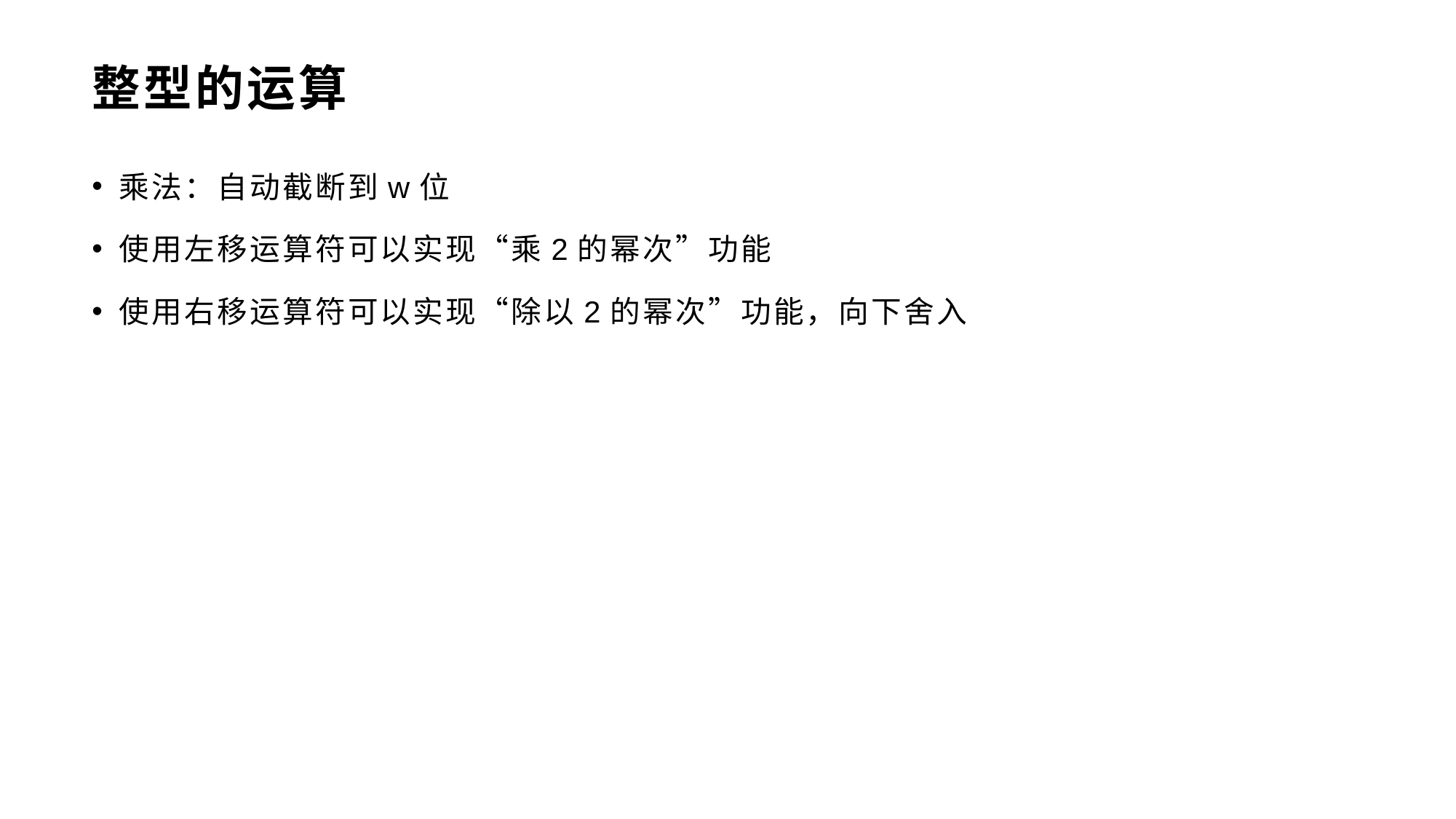

# 整型的运算
乘法：自动截断到w位
使用左移运算符可以实现“乘2的幂次”功能
使用右移运算符可以实现“除以2的幂次”功能，向下舍入